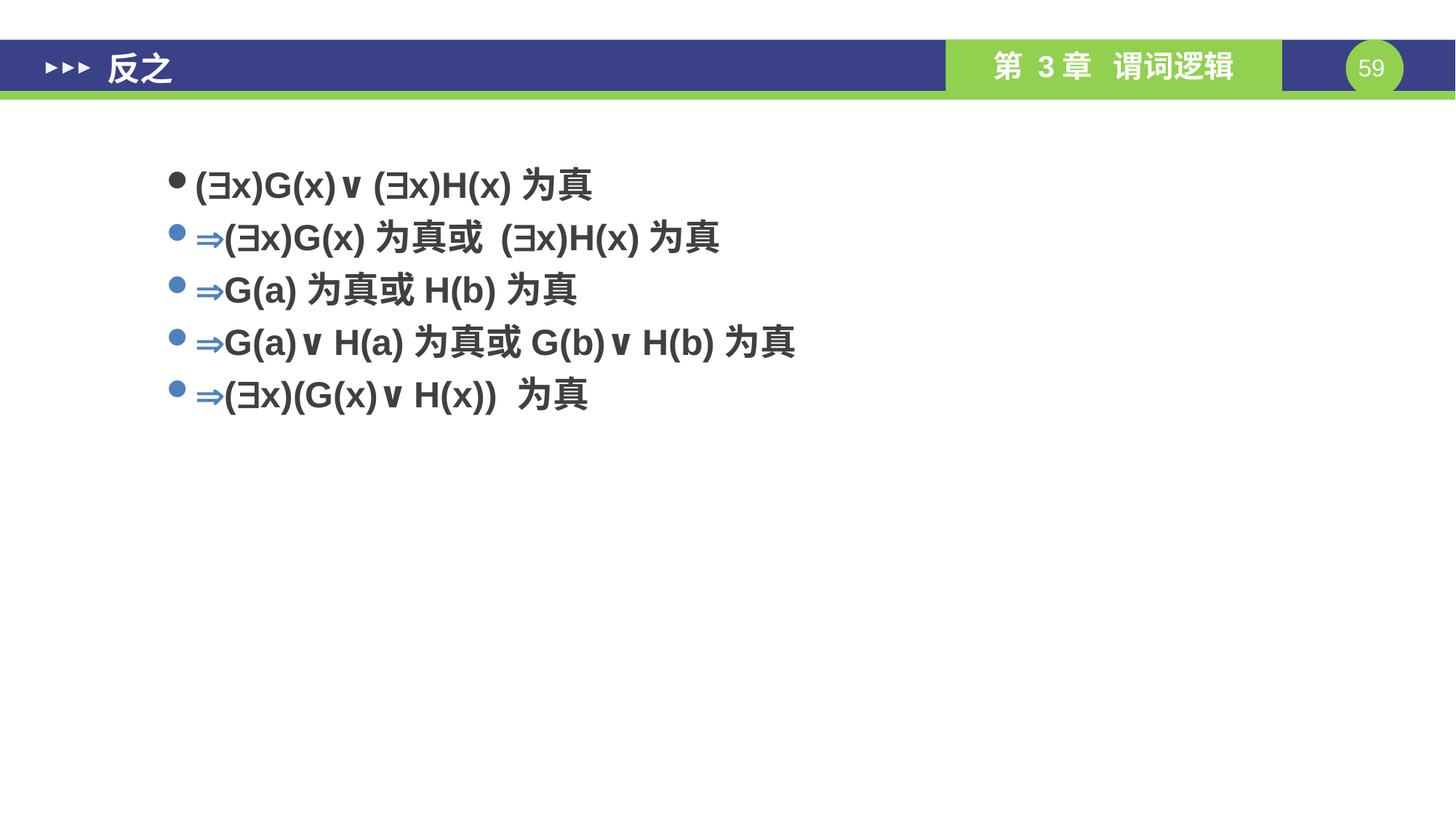

# 反之
(∃x)G(x)∨(∃x)H(x)为真
⇒(∃x)G(x)为真或 (∃x)H(x)为真
⇒G(a)为真或H(b)为真
⇒G(a)∨H(a)为真或G(b)∨H(b)为真
⇒(∃x)(G(x)∨H(x)) 为真